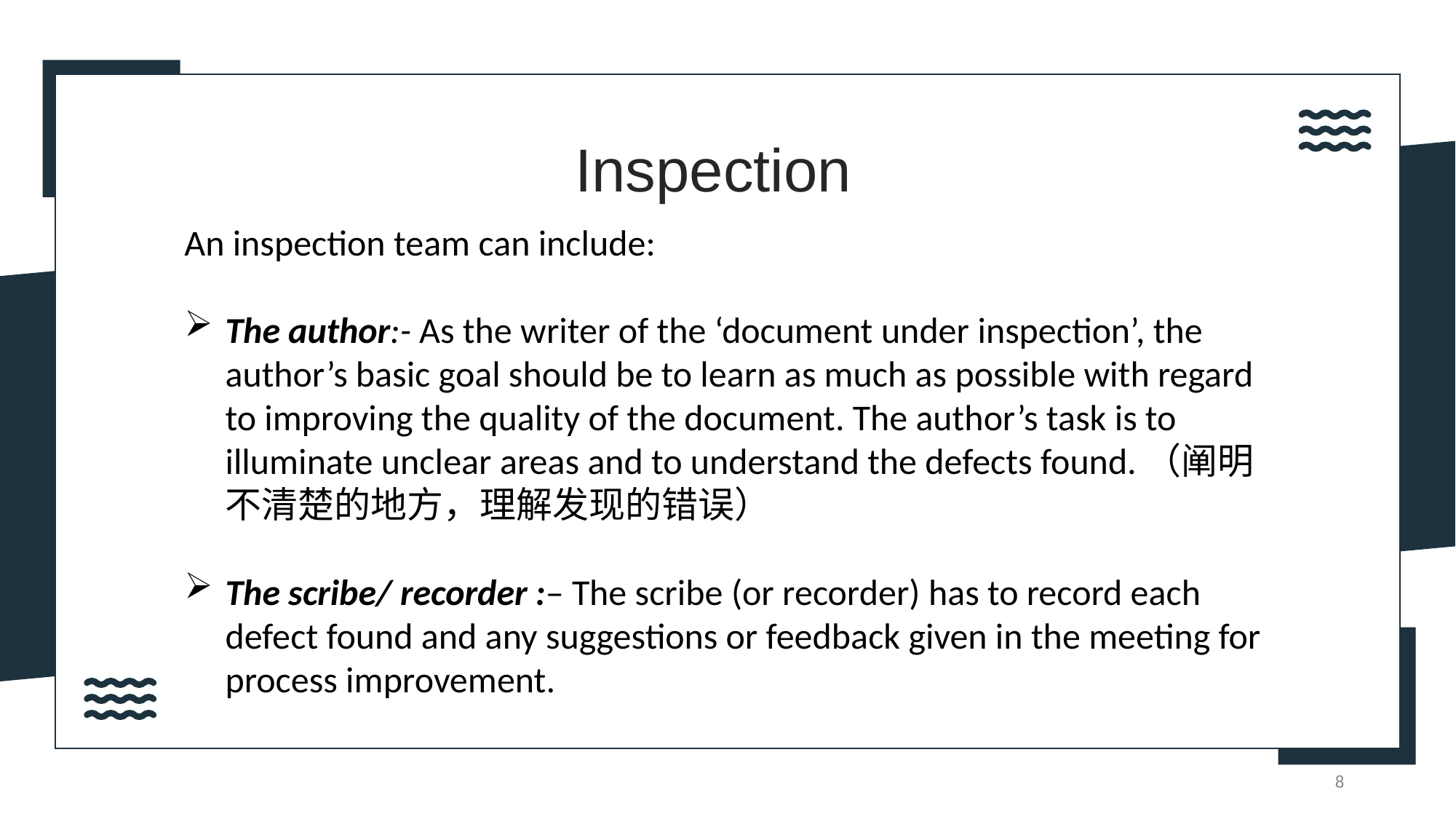

Inspection
An inspection team can include:

The author:- As the writer of the ‘document under inspection’, the author’s basic goal should be to learn as much as possible with regard to improving the quality of the document. The author’s task is to illuminate unclear areas and to understand the defects found.（阐明不清楚的地方，理解发现的错误）

The scribe/ recorder :– The scribe (or recorder) has to record each defect found and any suggestions or feedback given in the meeting for process improvement.

8